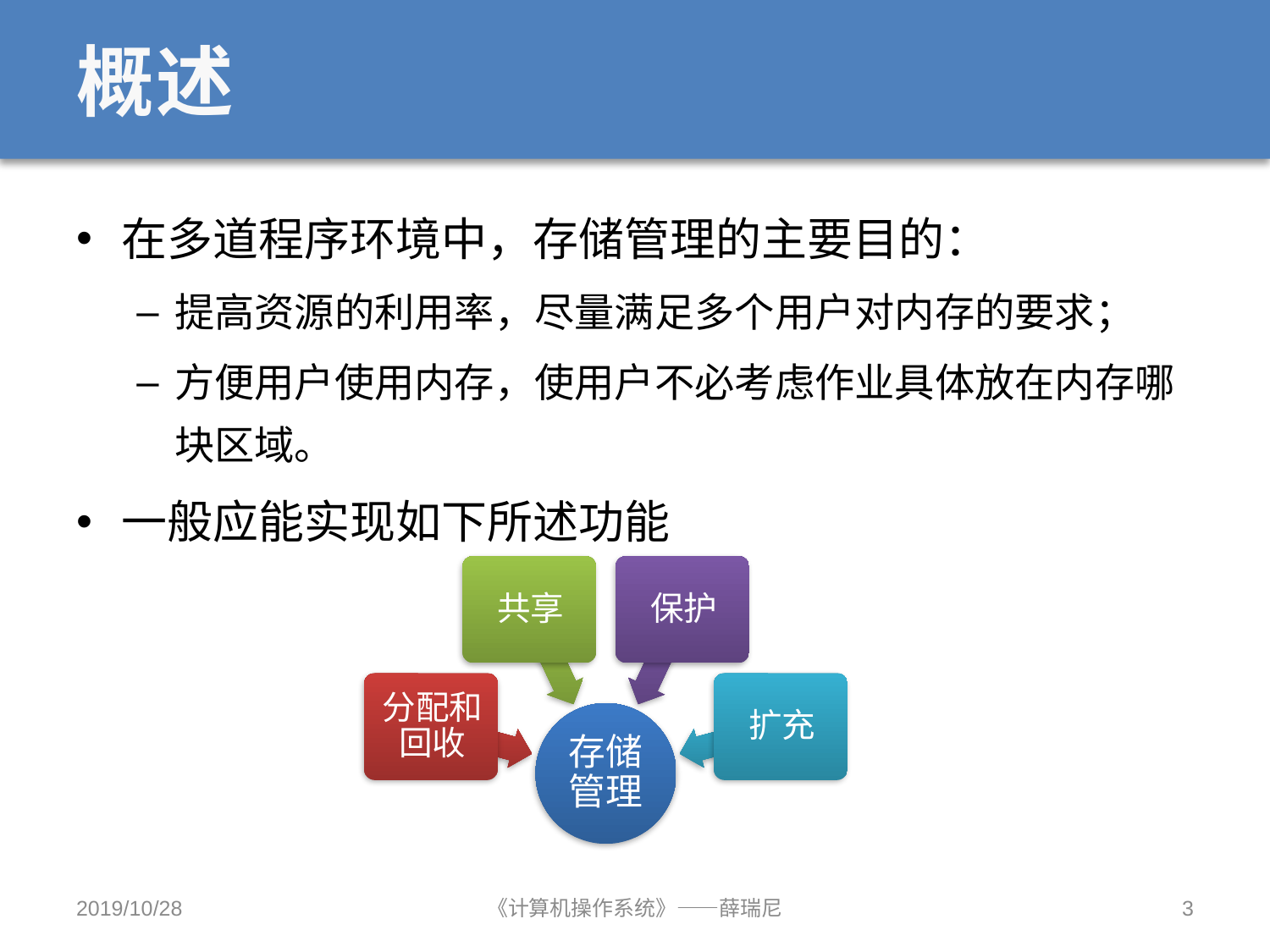

# 概述
在多道程序环境中，存储管理的主要目的：
提高资源的利用率，尽量满足多个用户对内存的要求；
方便用户使用内存，使用户不必考虑作业具体放在内存哪块区域。
一般应能实现如下所述功能

存储管理
分配和回收
共享
保护
扩充
2019/10/28
《计算机操作系统》——薛瑞尼
3